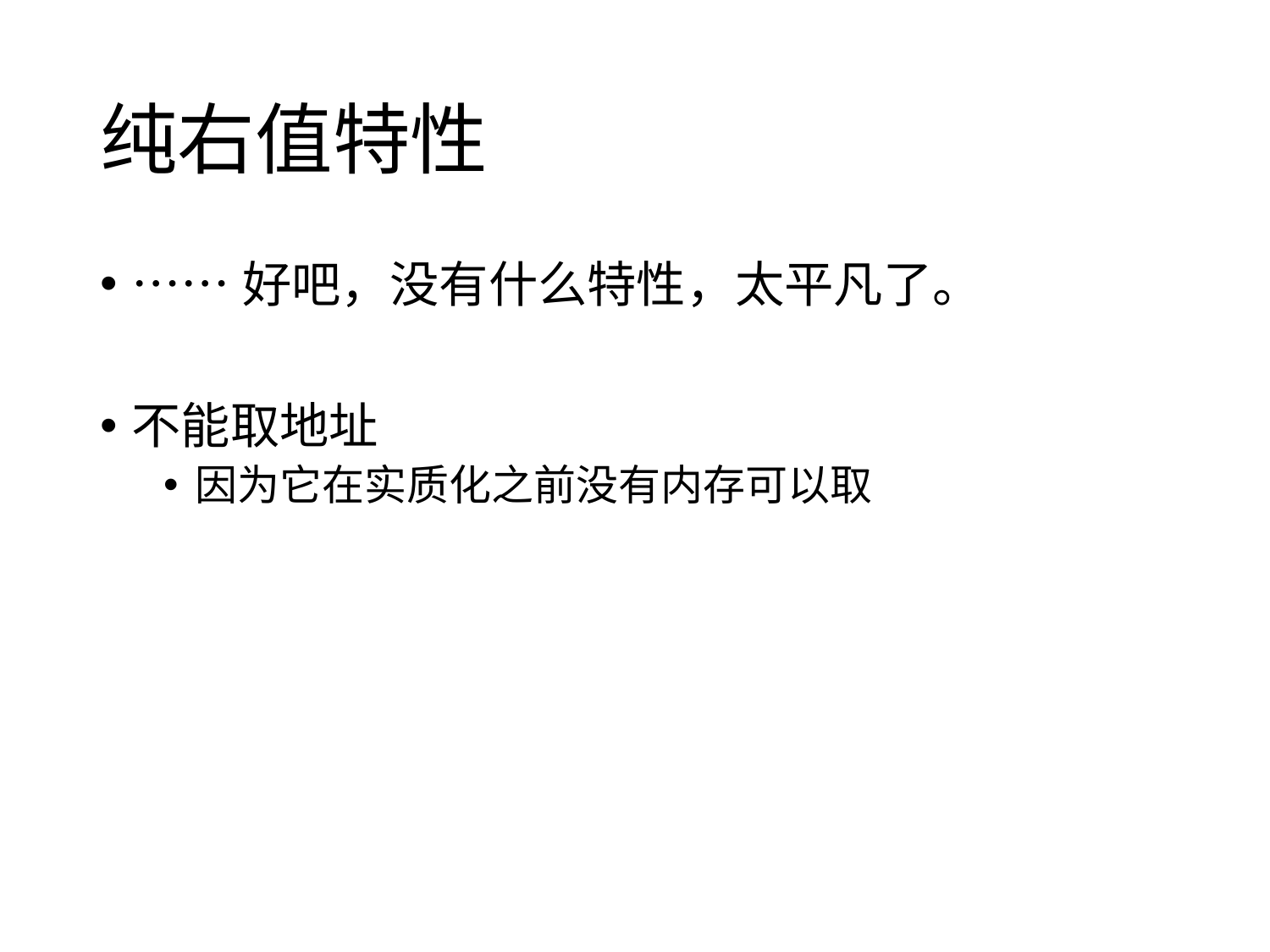

# 纯右值特性
……好吧，没有什么特性，太平凡了。

不能取地址
因为它在实质化之前没有内存可以取